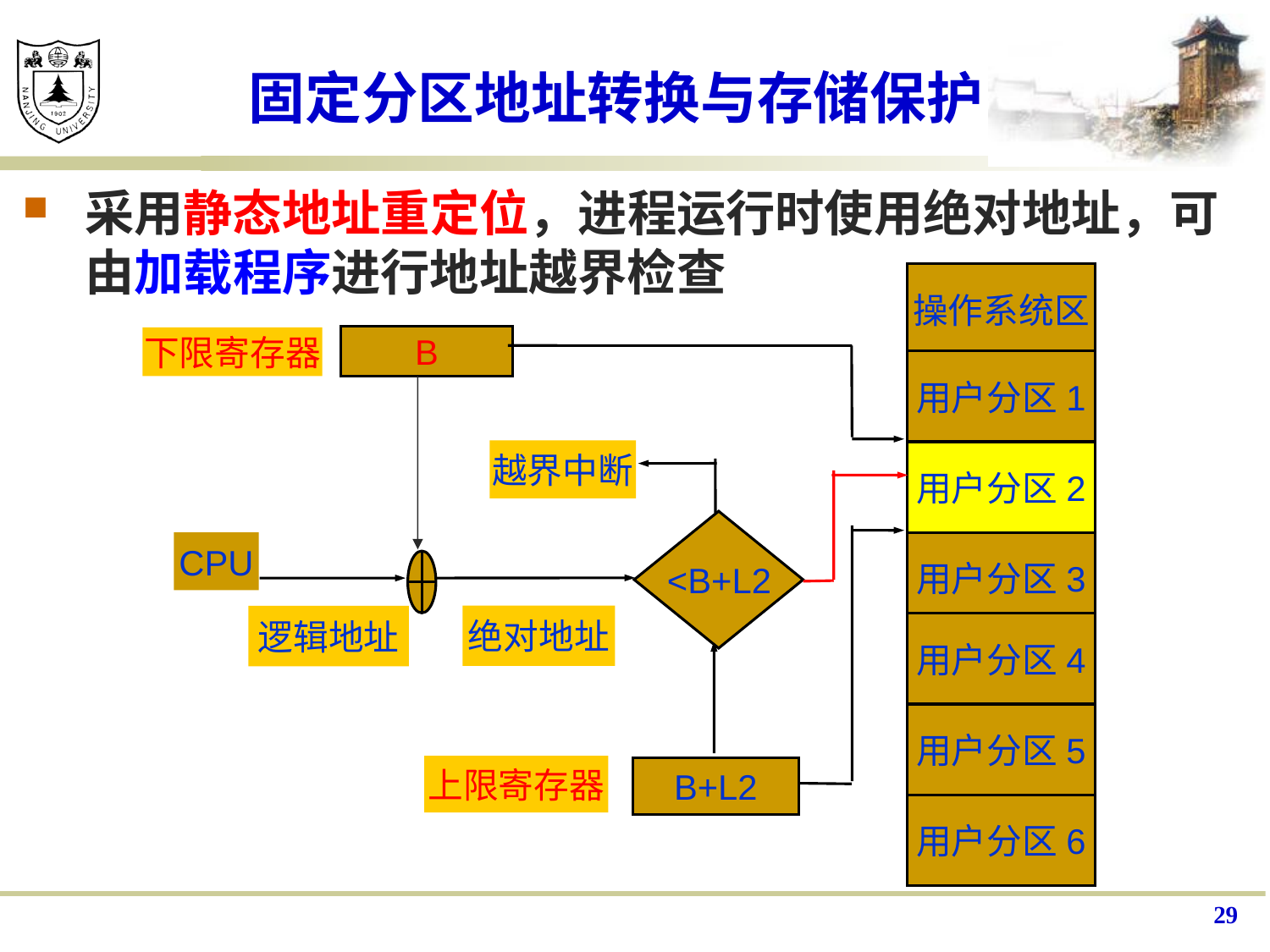

# 固定分区地址转换与存储保护
采用静态地址重定位，进程运行时使用绝对地址，可由加载程序进行地址越界检查

操作系统区
B
下限寄存器

用户分区1

越界中断
用户分区2

CPU
用户分区3

<B+L2

绝对地址
逻辑地址
用户分区4

用户分区5
上限寄存器
B+L2

用户分区6
29